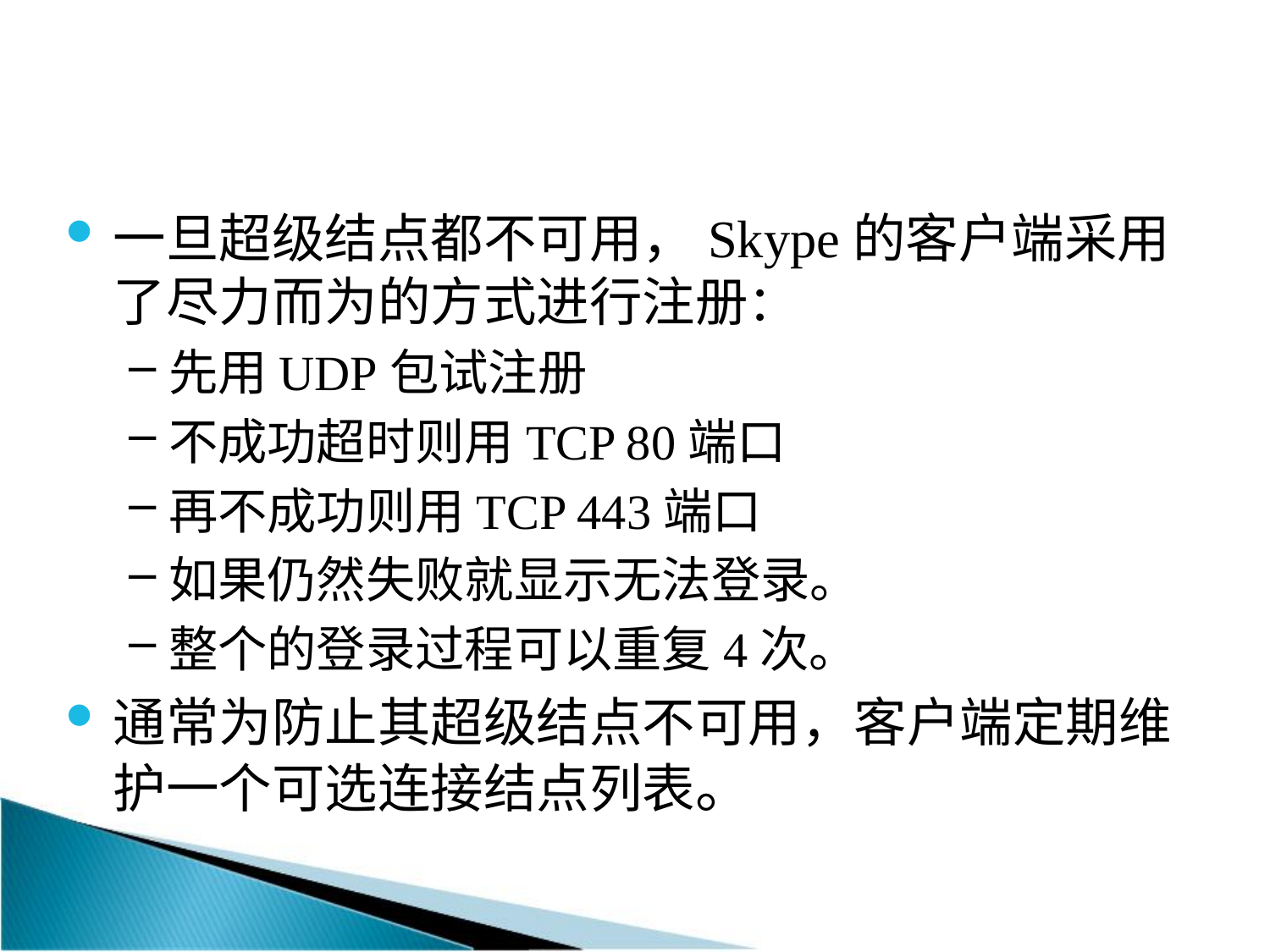

#
一旦超级结点都不可用，Skype的客户端采用了尽力而为的方式进行注册：
先用UDP包试注册
不成功超时则用TCP 80端口
再不成功则用TCP 443端口
如果仍然失败就显示无法登录。
整个的登录过程可以重复4次。
通常为防止其超级结点不可用，客户端定期维护一个可选连接结点列表。